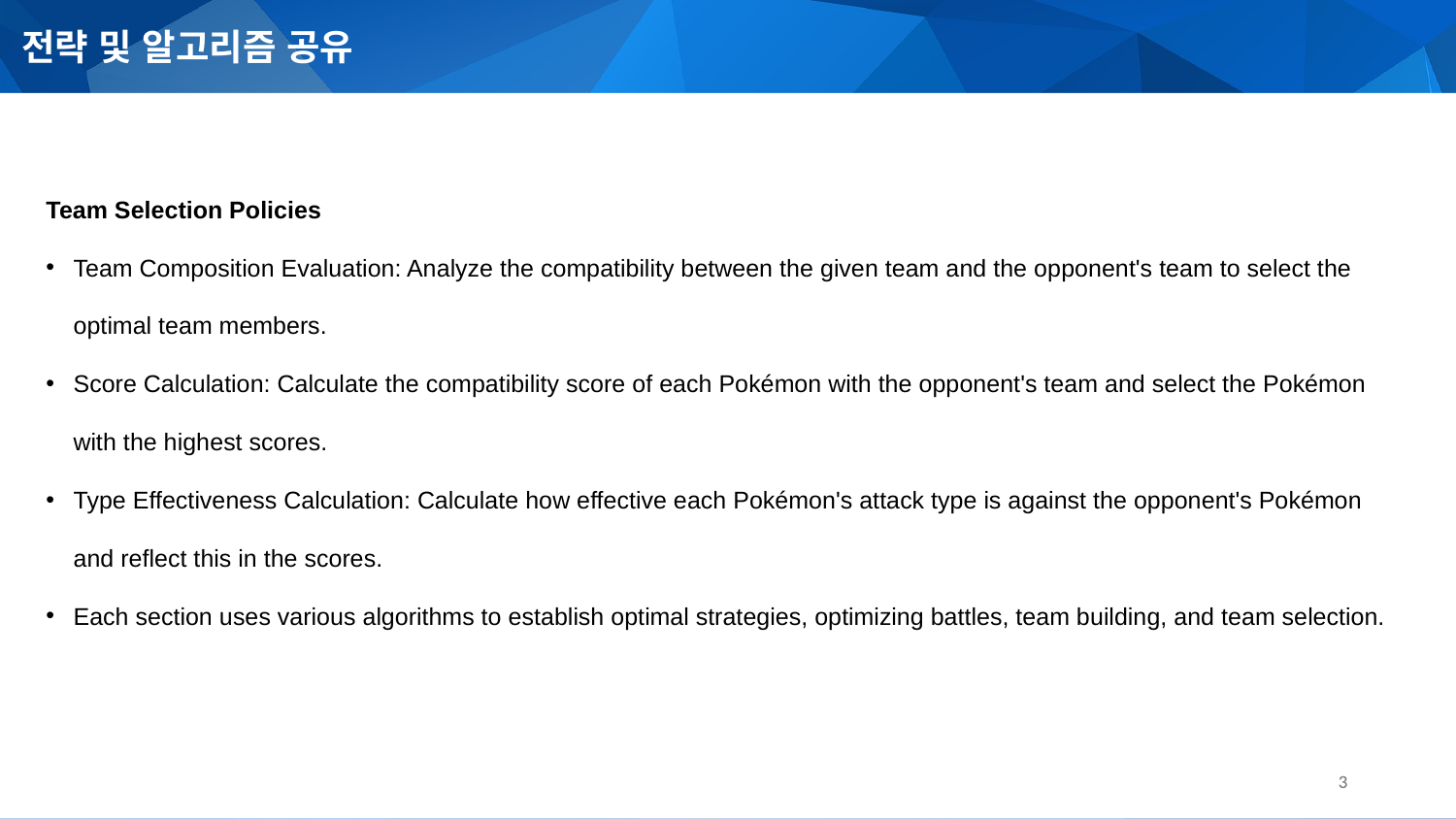

전략 및 알고리즘 공유

Team Selection Policies
Team Composition Evaluation: Analyze the compatibility between the given team and the opponent's team to select the optimal team members.
Score Calculation: Calculate the compatibility score of each Pokémon with the opponent's team and select the Pokémon with the highest scores.
Type Effectiveness Calculation: Calculate how effective each Pokémon's attack type is against the opponent's Pokémon and reflect this in the scores.
Each section uses various algorithms to establish optimal strategies, optimizing battles, team building, and team selection.
3
3